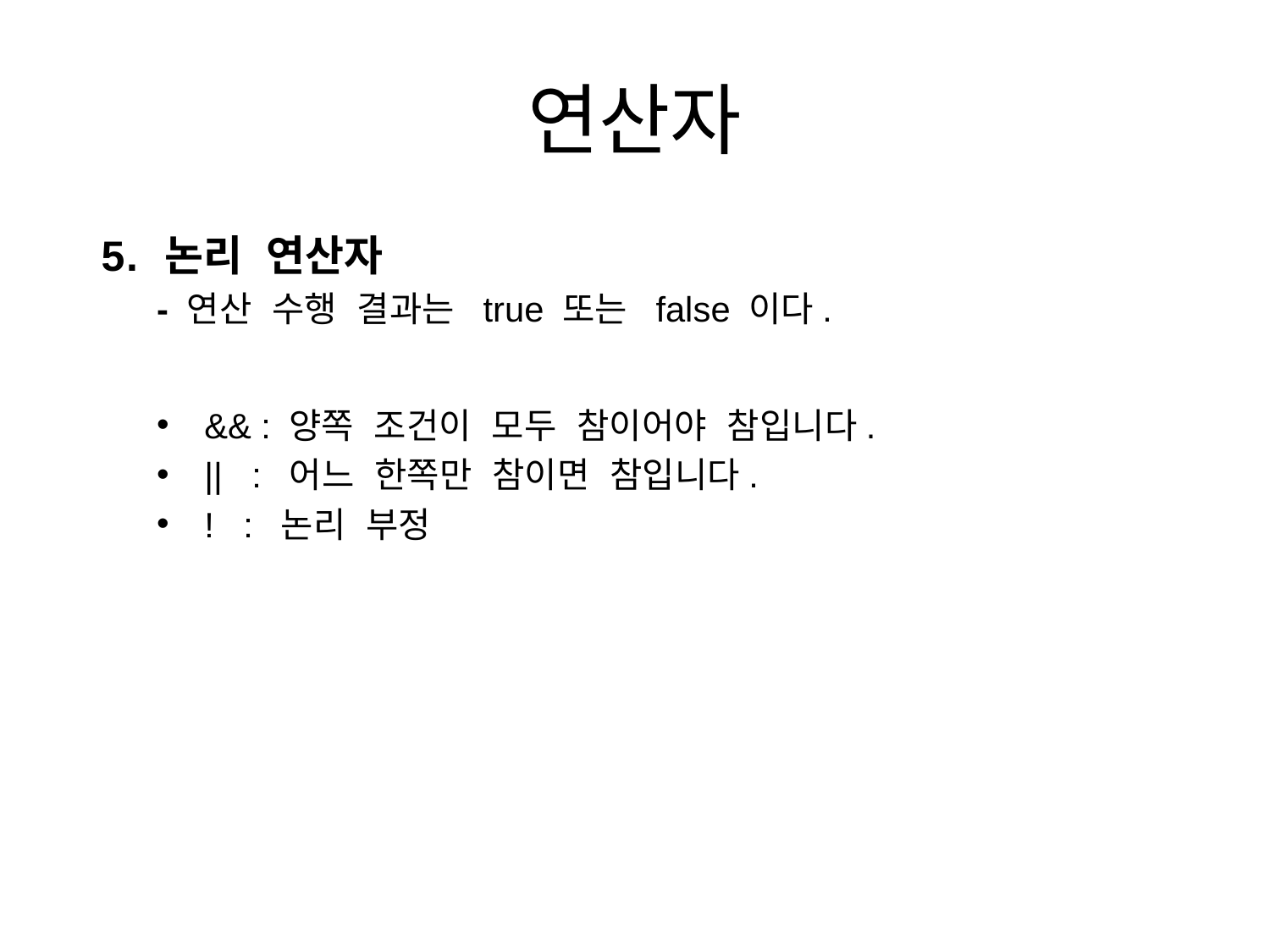

# 연산자
논리  연산자
- 연산  수행  결과는  true 또는  false 이다.

&& : 양쪽  조건이  모두  참이어야  참입니다.
||   :  어느  한쪽만  참이면  참입니다.
!   :  논리  부정